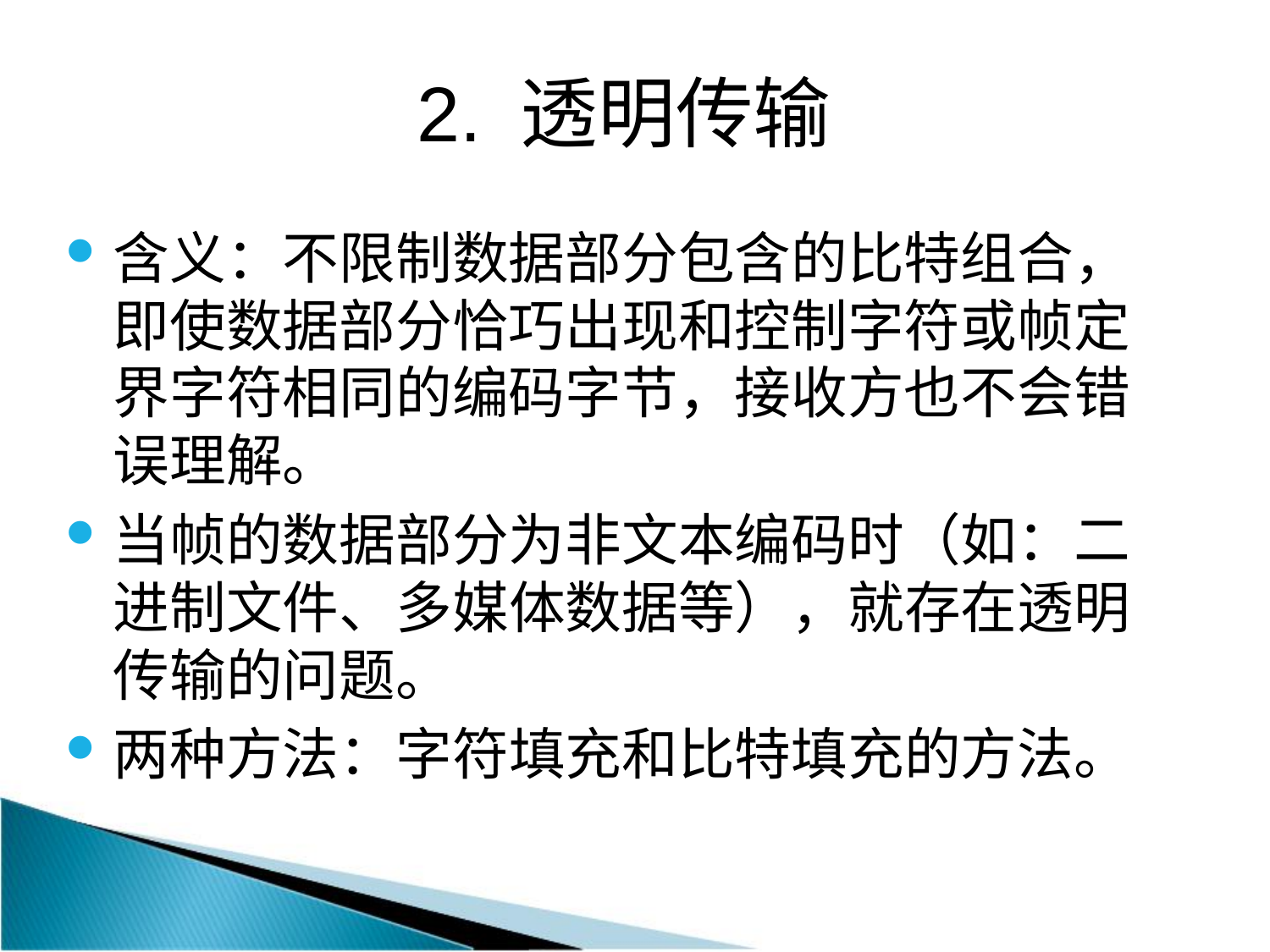

透明传输
含义：不限制数据部分包含的比特组合，即使数据部分恰巧出现和控制字符或帧定界字符相同的编码字节，接收方也不会错误理解。
当帧的数据部分为非文本编码时（如：二进制文件、多媒体数据等），就存在透明传输的问题。
两种方法：字符填充和比特填充的方法。